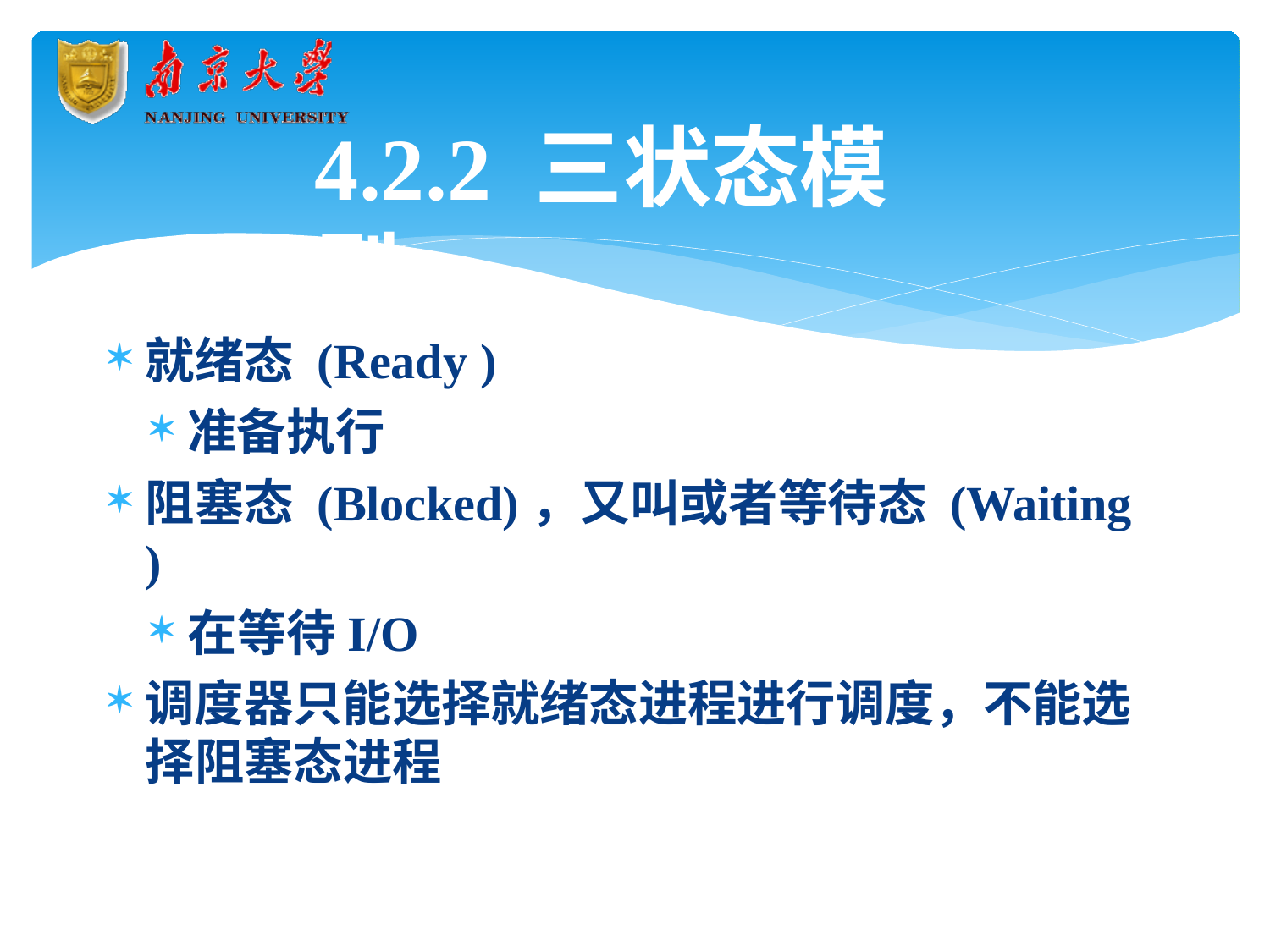

# 4.2.2 三状态模型
就绪态(Ready )
准备执行
阻塞态(Blocked)，又叫或者等待态(Waiting )
在等待I/O
调度器只能选择就绪态进程进行调度，不能选 择阻塞态进程